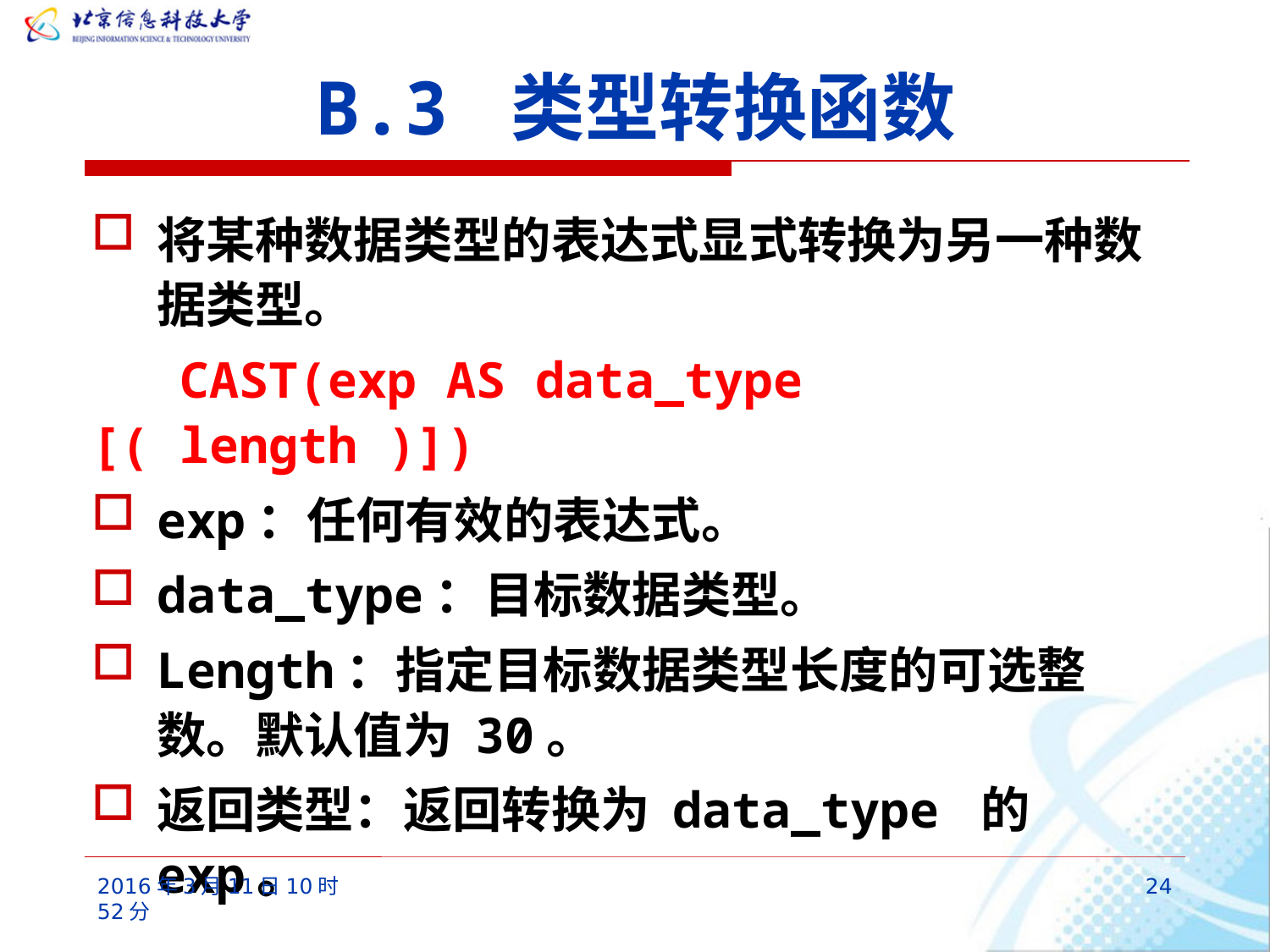

# B.3 类型转换函数
将某种数据类型的表达式显式转换为另一种数据类型。
   CAST(exp AS data_type [( length )])
exp：任何有效的表达式。
data_type：目标数据类型。
Length：指定目标数据类型长度的可选整数。默认值为 30。
返回类型：返回转换为 data_type 的exp。

2016年3月11日10时52分
24